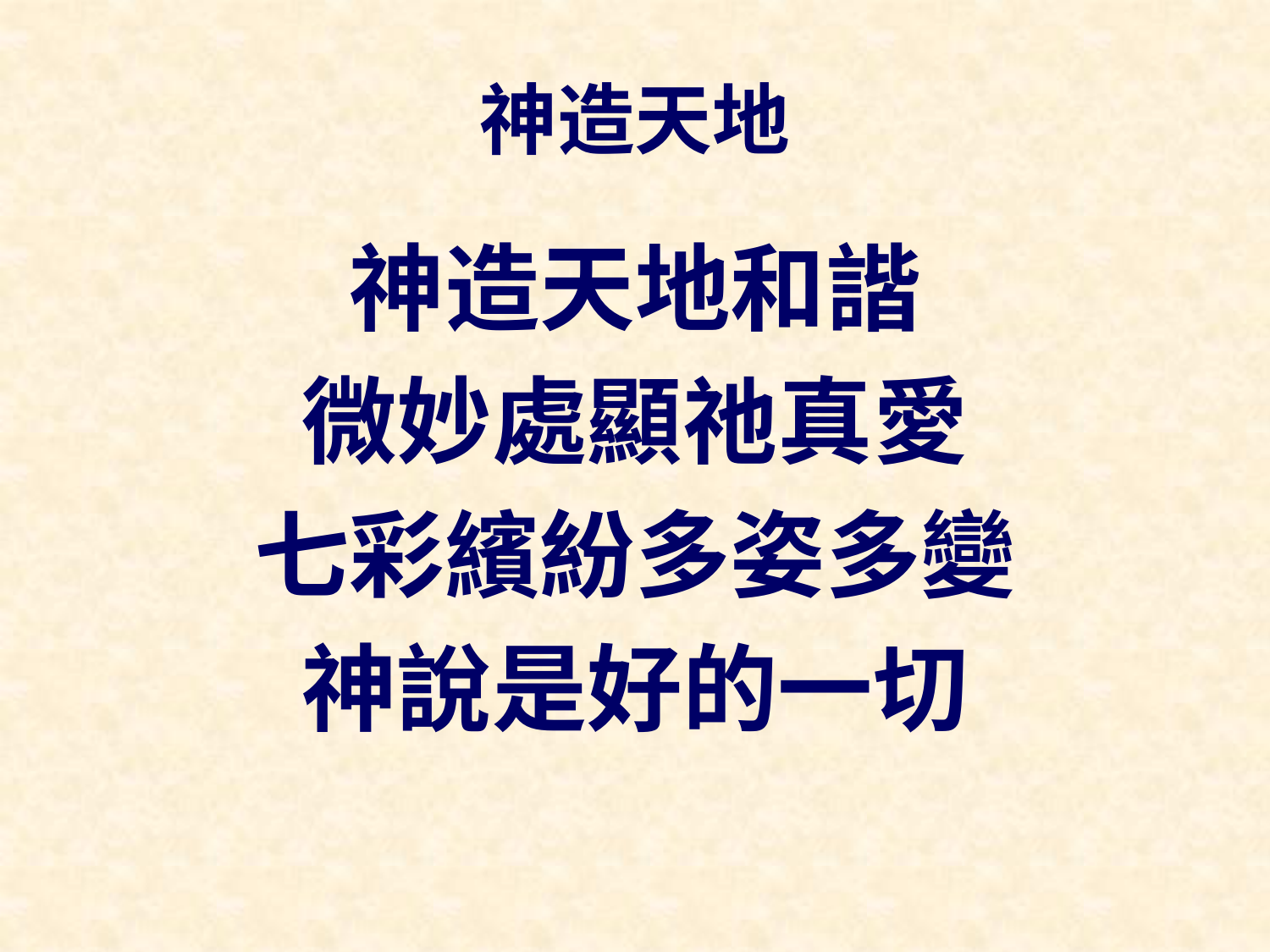

# 神造天地
神造天地和諧
微妙處顯祂真愛
七彩繽紛多姿多變
神說是好的一切